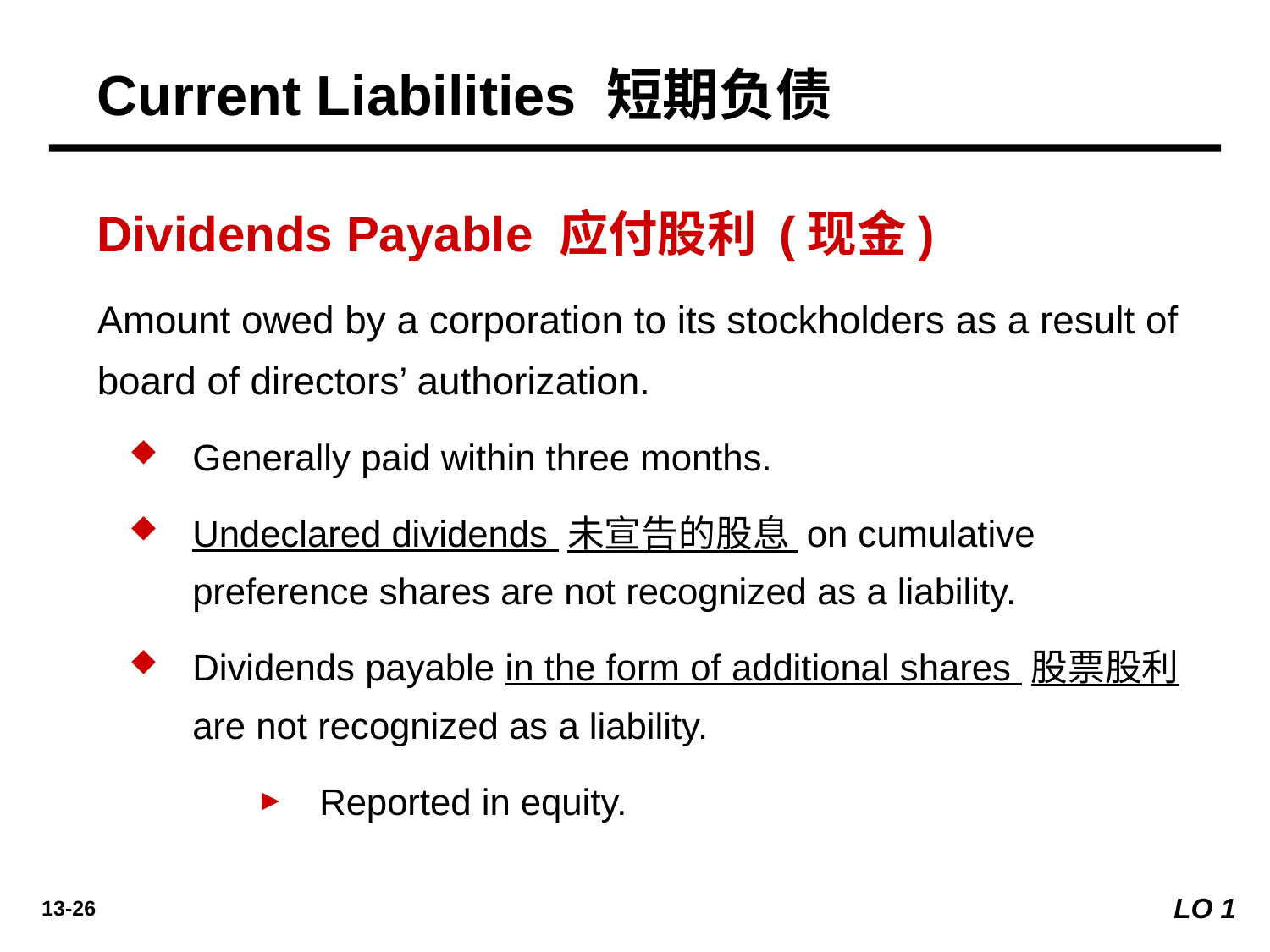

Current Liabilities 短期负债

Dividends Payable 应付股利 (现金)
Amount owed by a corporation to its stockholders as a result of board of directors’ authorization.
Generally paid within three months.
Undeclared dividends 未宣告的股息 on cumulative preference shares are not recognized as a liability.
Dividends payable in the form of additional shares 股票股利 are not recognized as a liability.
Reported in equity.
LO 1